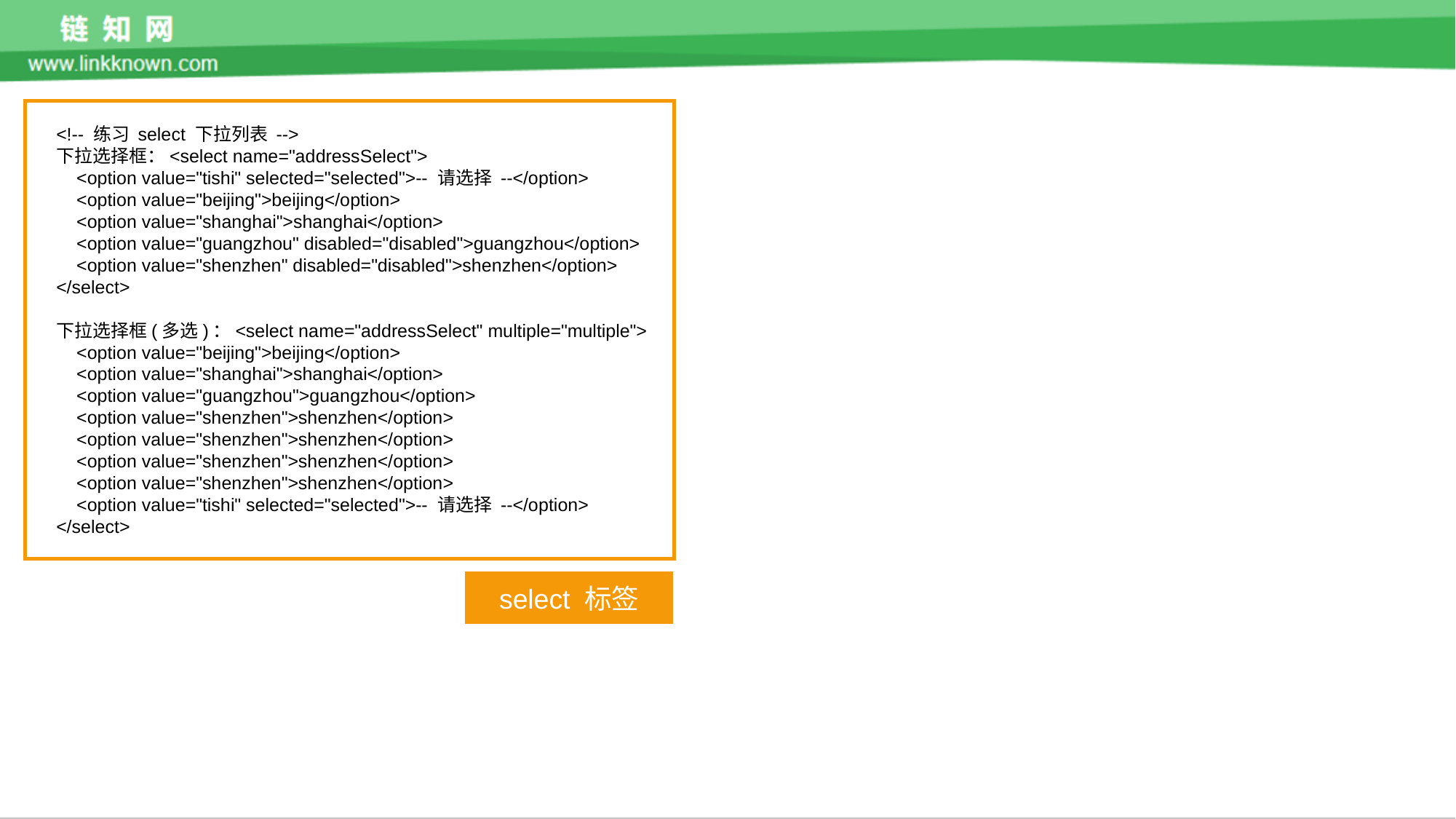

<!-- 练习 select 下拉列表 -->
    下拉选择框：<select name="addressSelect">
        <option value="tishi" selected="selected">-- 请选择 --</option>
        <option value="beijing">beijing</option>
        <option value="shanghai">shanghai</option>
        <option value="guangzhou" disabled="disabled">guangzhou</option>
        <option value="shenzhen" disabled="disabled">shenzhen</option>
    </select>

    下拉选择框(多选)：<select name="addressSelect" multiple="multiple">
        <option value="beijing">beijing</option>
        <option value="shanghai">shanghai</option>
        <option value="guangzhou">guangzhou</option>
        <option value="shenzhen">shenzhen</option>
        <option value="shenzhen">shenzhen</option>
        <option value="shenzhen">shenzhen</option>
        <option value="shenzhen">shenzhen</option>
        <option value="tishi" selected="selected">-- 请选择 --</option>
    </select>
select 标签